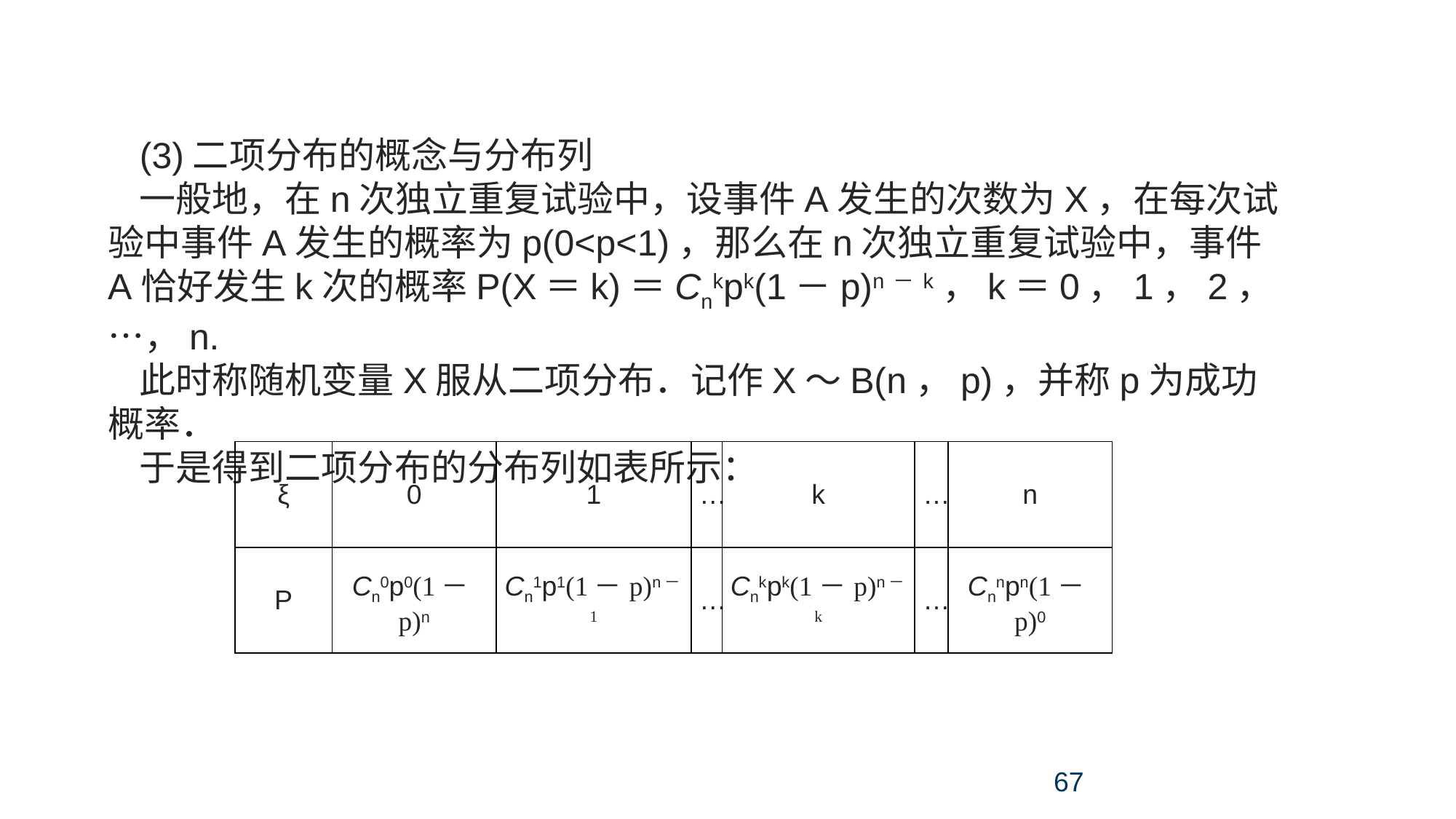

考点三  条件概率、独立性试验、二项分布和正态分布
(3)二项分布的概念与分布列
一般地，在n次独立重复试验中，设事件A发生的次数为X，在每次试验中事件A发生的概率为p(0<p<1)，那么在n次独立重复试验中，事件A恰好发生k次的概率P(X＝k)＝Cnkpk(1－p)n－k，k＝0，1，2，…，n.
此时称随机变量X服从二项分布．记作X～B(n，p)，并称p为成功概率．
于是得到二项分布的分布列如表所示：
| ξ | 0 | 1 | … | k | … | n |
| --- | --- | --- | --- | --- | --- | --- |
| P | Cn0p0(1－p)n | Cn1p1(1－p)n－1 | … | Cnkpk(1－p)n－k | … | Cnnpn(1－p)0 |
67